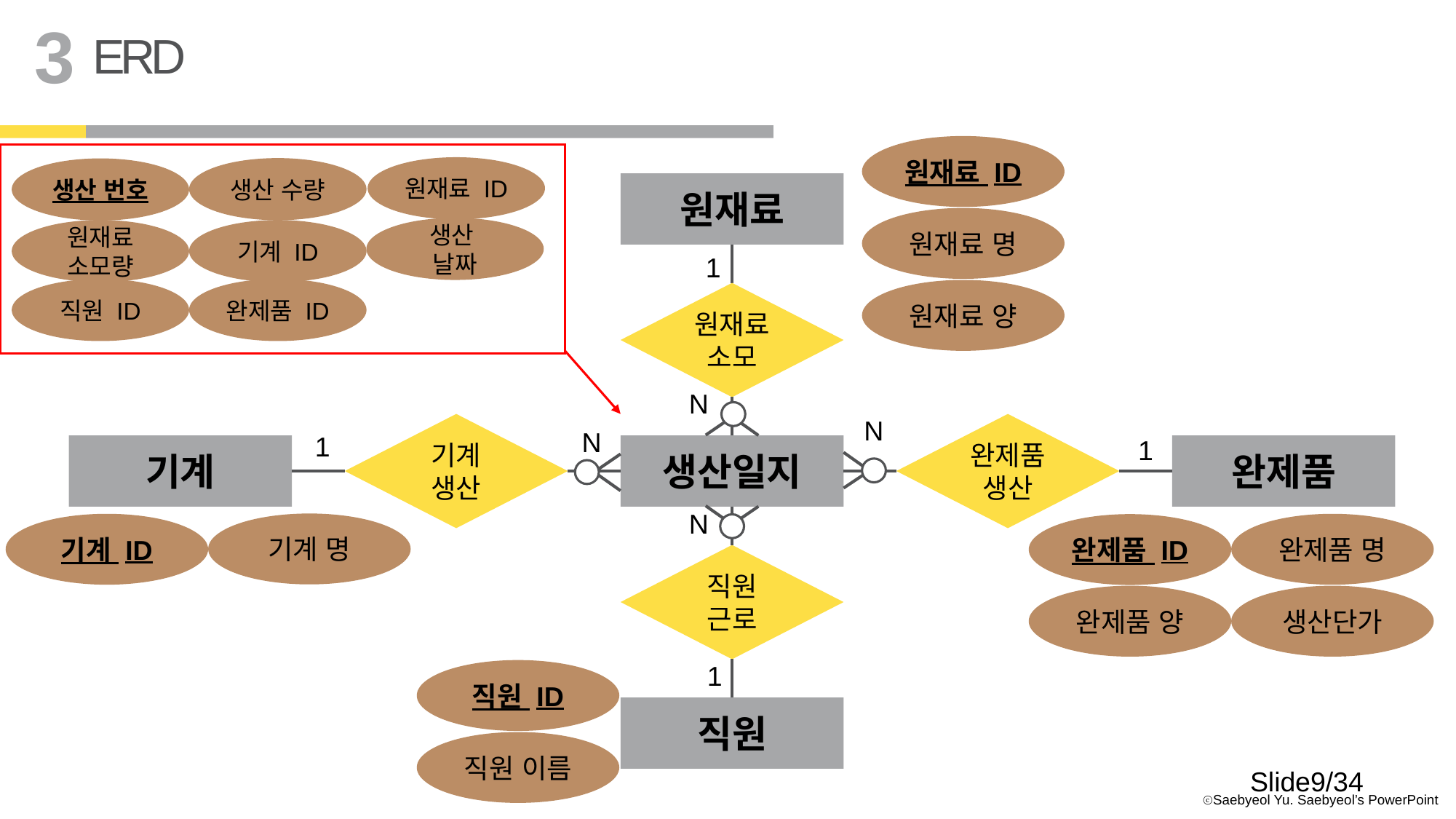

3
ERD

원재료 ID

원재료 ID
생산 수량
생산 번호
원재료
원재료 명
생산
날짜
원재료 소모량
기계 ID
1
직원 ID
완제품 ID
원재료 양
원재료 소모
N

N
기계 생산
완제품 생산
N
1
1
기계
생산일지
완제품

N
기계 명
기계 ID
완제품 명
완제품 ID

직원 근로
완제품 양
생산단가
1
직원 ID
직원
직원 이름